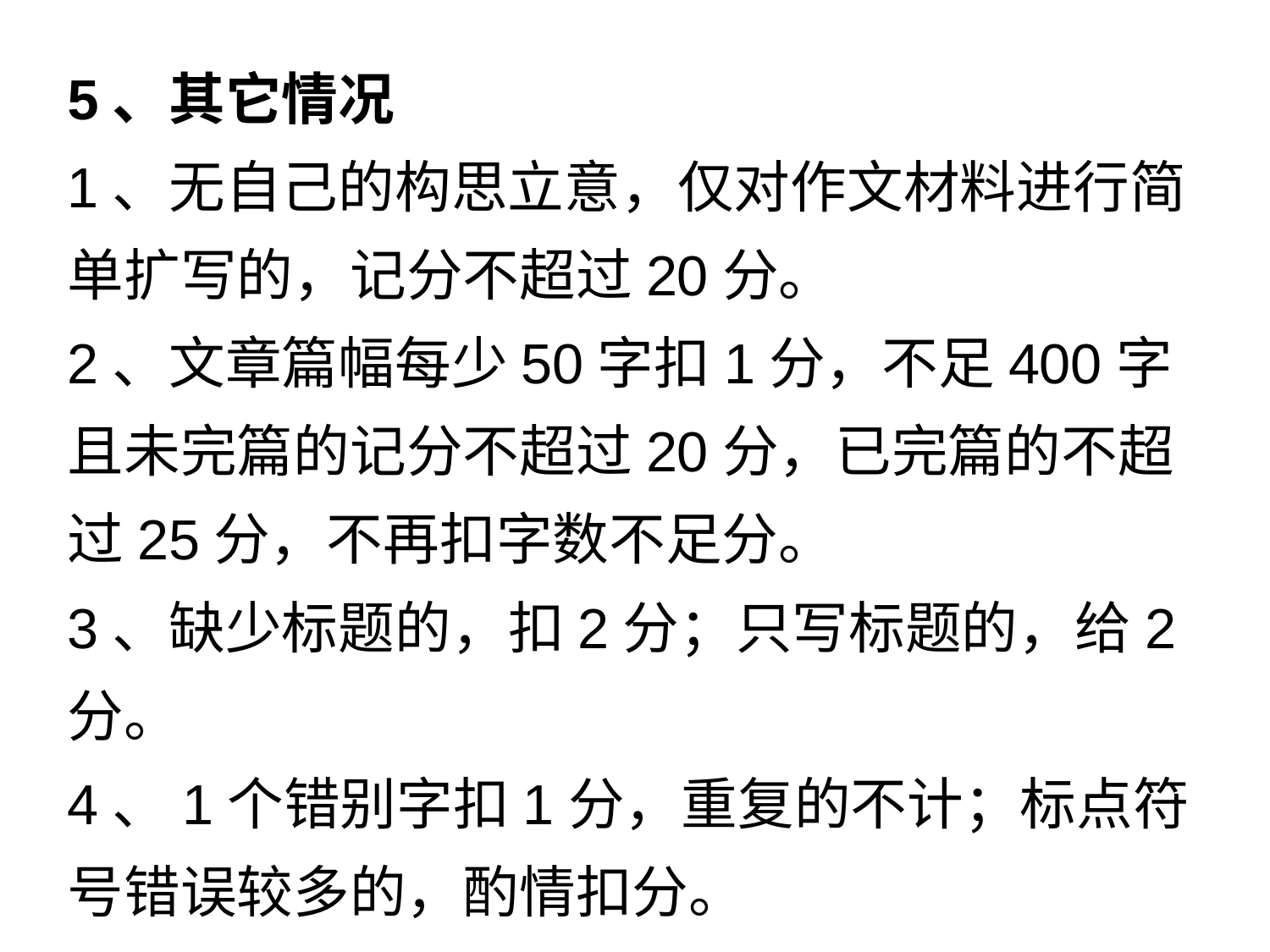

5、其它情况
1、无自己的构思立意，仅对作文材料进行简单扩写的，记分不超过20分。
2、文章篇幅每少50字扣1分，不足400字且未完篇的记分不超过20分，已完篇的不超过25分，不再扣字数不足分。
3、缺少标题的，扣2分；只写标题的，给2分。
4、1个错别字扣1分，重复的不计；标点符号错误较多的，酌情扣分。